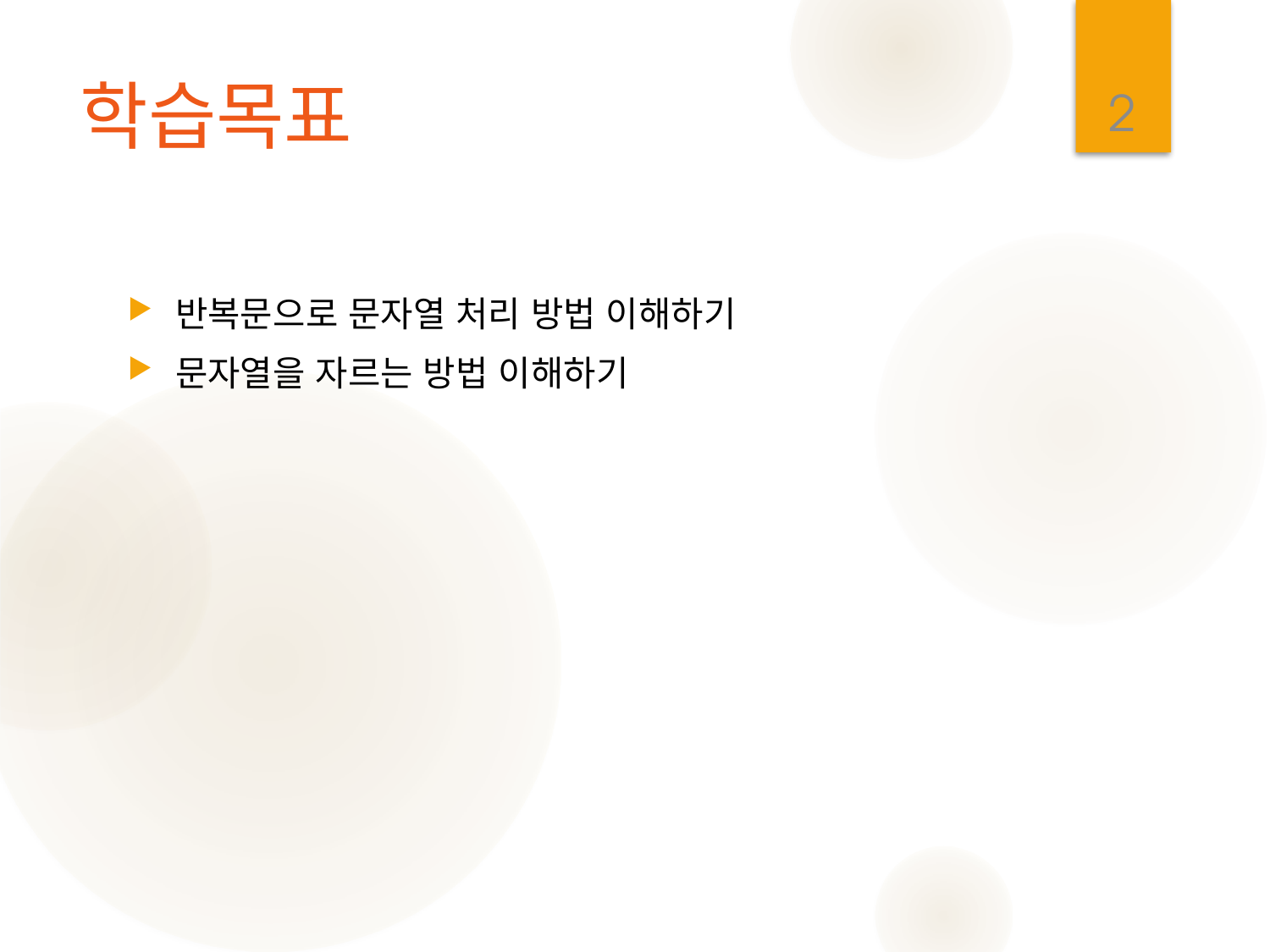

2
# 학습목표
반복문으로 문자열 처리 방법 이해하기
문자열을 자르는 방법 이해하기